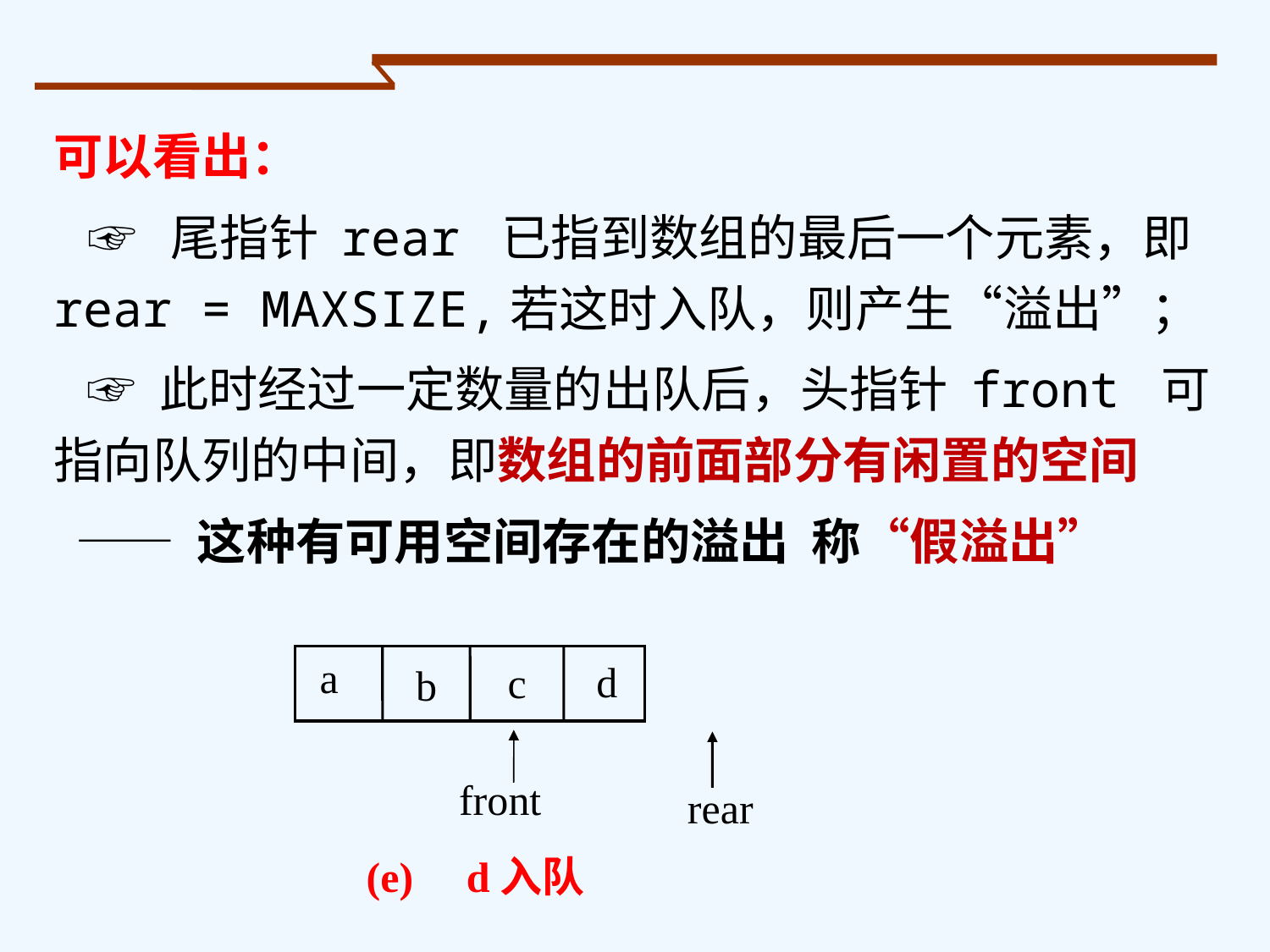

可以看出：
   ☞  尾指针 rear 已指到数组的最后一个元素，即 rear = MAXSIZE,若这时入队，则产生“溢出”；
   ☞ 此时经过一定数量的出队后，头指针 front 可指向队列的中间，即数组的前面部分有闲置的空间
  —— 这种有可用空间存在的溢出  称“假溢出”
a

d
c
b

front

rear
(e)     d入队